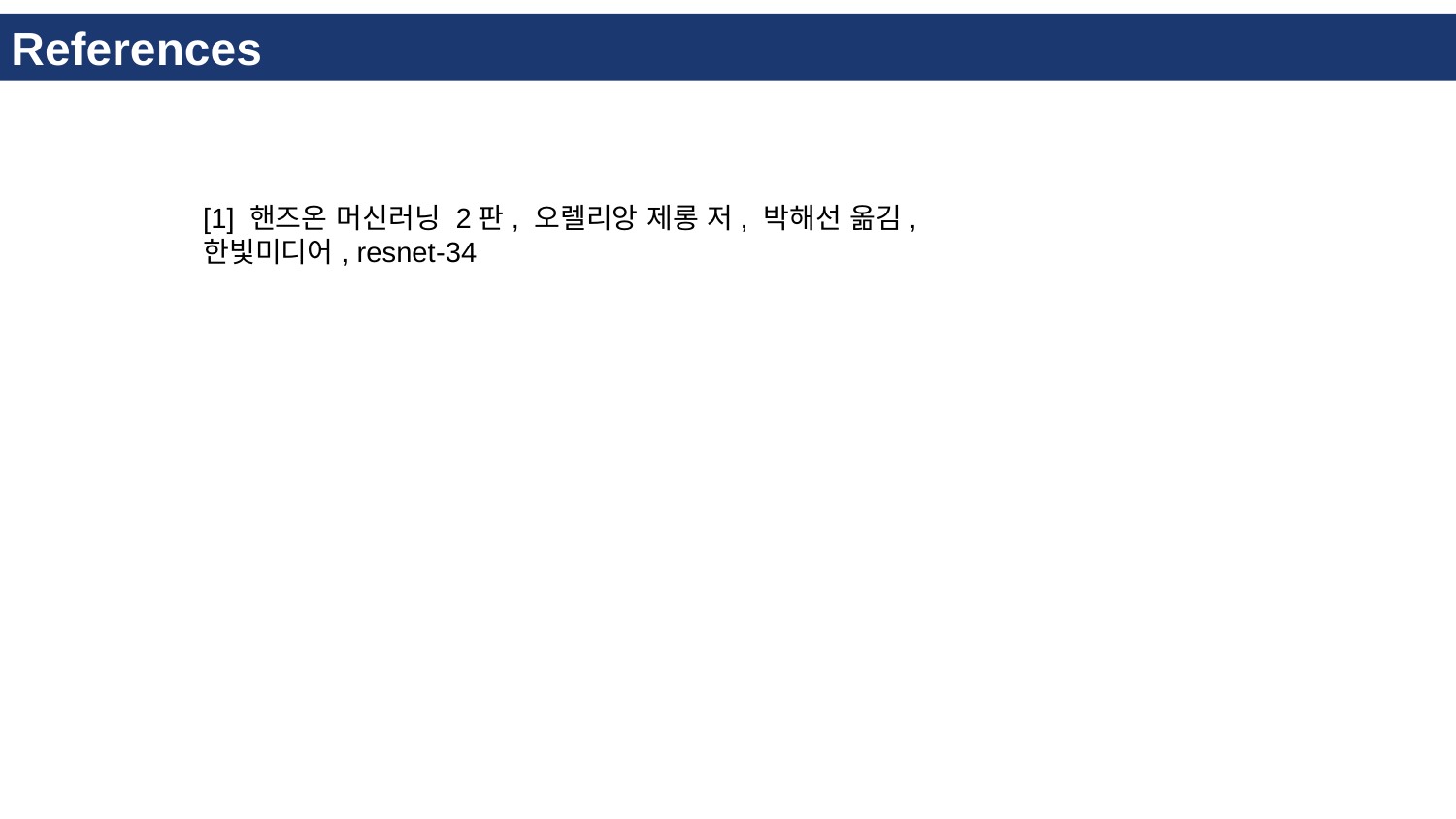

References
[1] 핸즈온 머신러닝 2판, 오렐리앙 제롱 저, 박해선 옮김, 한빛미디어, resnet-34